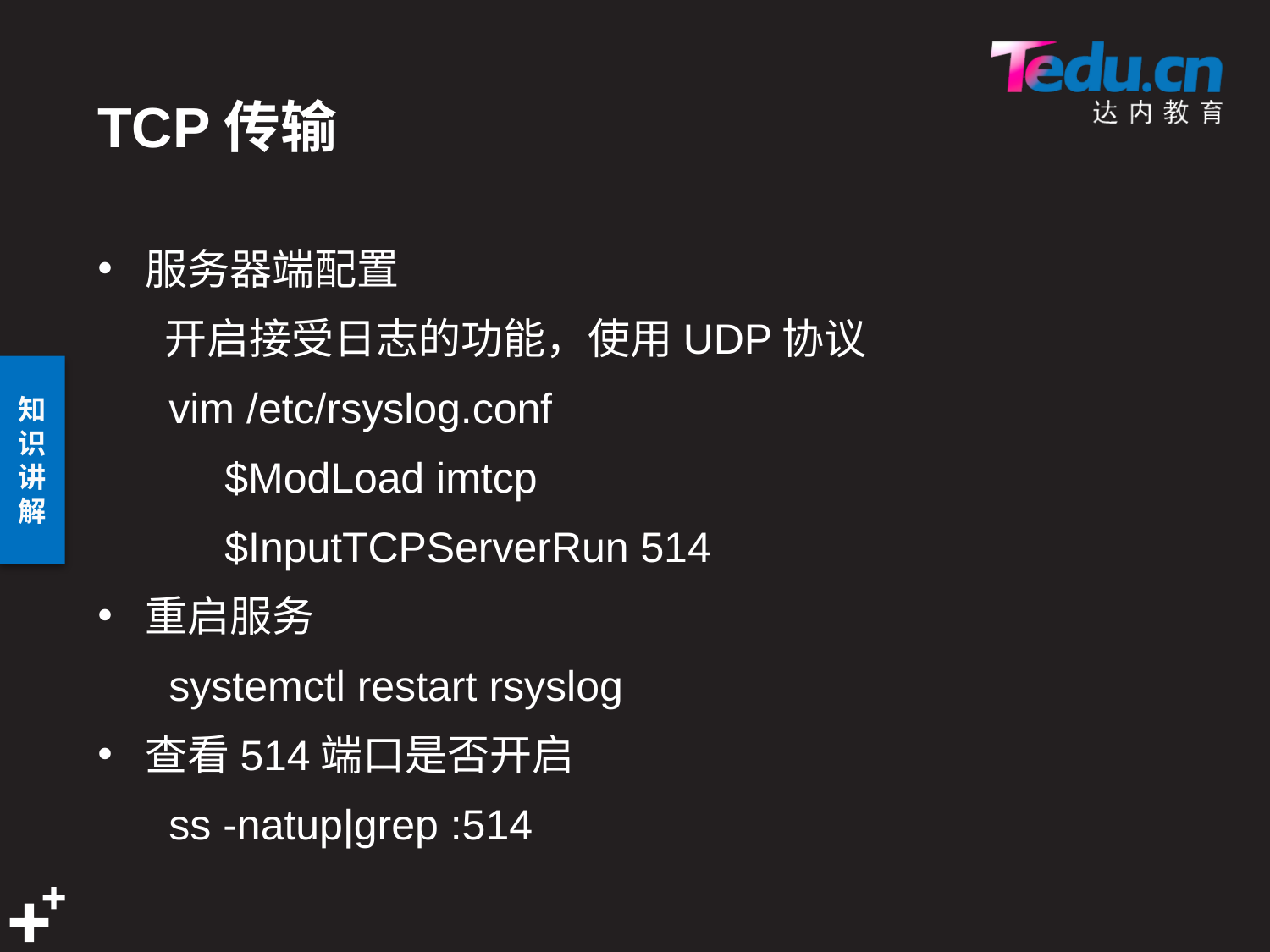

# TCP传输
服务器端配置
      开启接受日志的功能，使用UDP协议
      vim /etc/rsyslog.conf
	$ModLoad imtcp
	$InputTCPServerRun 514
重启服务
      systemctl restart rsyslog
查看514端口是否开启
      ss -natup|grep :514